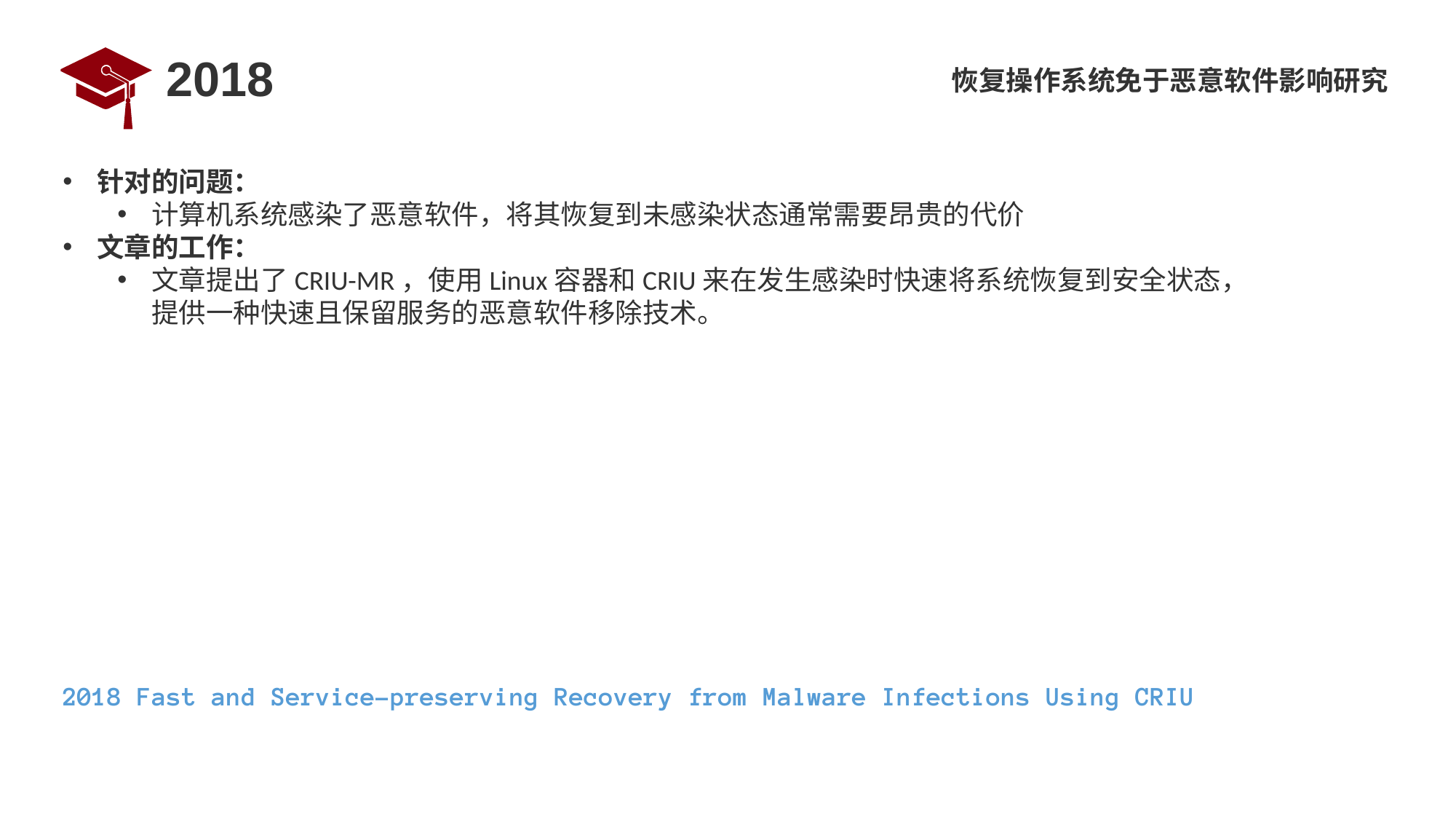

# 2018
恢复操作系统免于恶意软件影响研究
针对的问题：
计算机系统感染了恶意软件，将其恢复到未感染状态通常需要昂贵的代价
文章的工作：
文章提出了CRIU-MR，使用Linux容器和CRIU来在发生感染时快速将系统恢复到安全状态，提供一种快速且保留服务的恶意软件移除技术。
2018 Fast and Service-preserving Recovery from Malware Infections Using CRIU